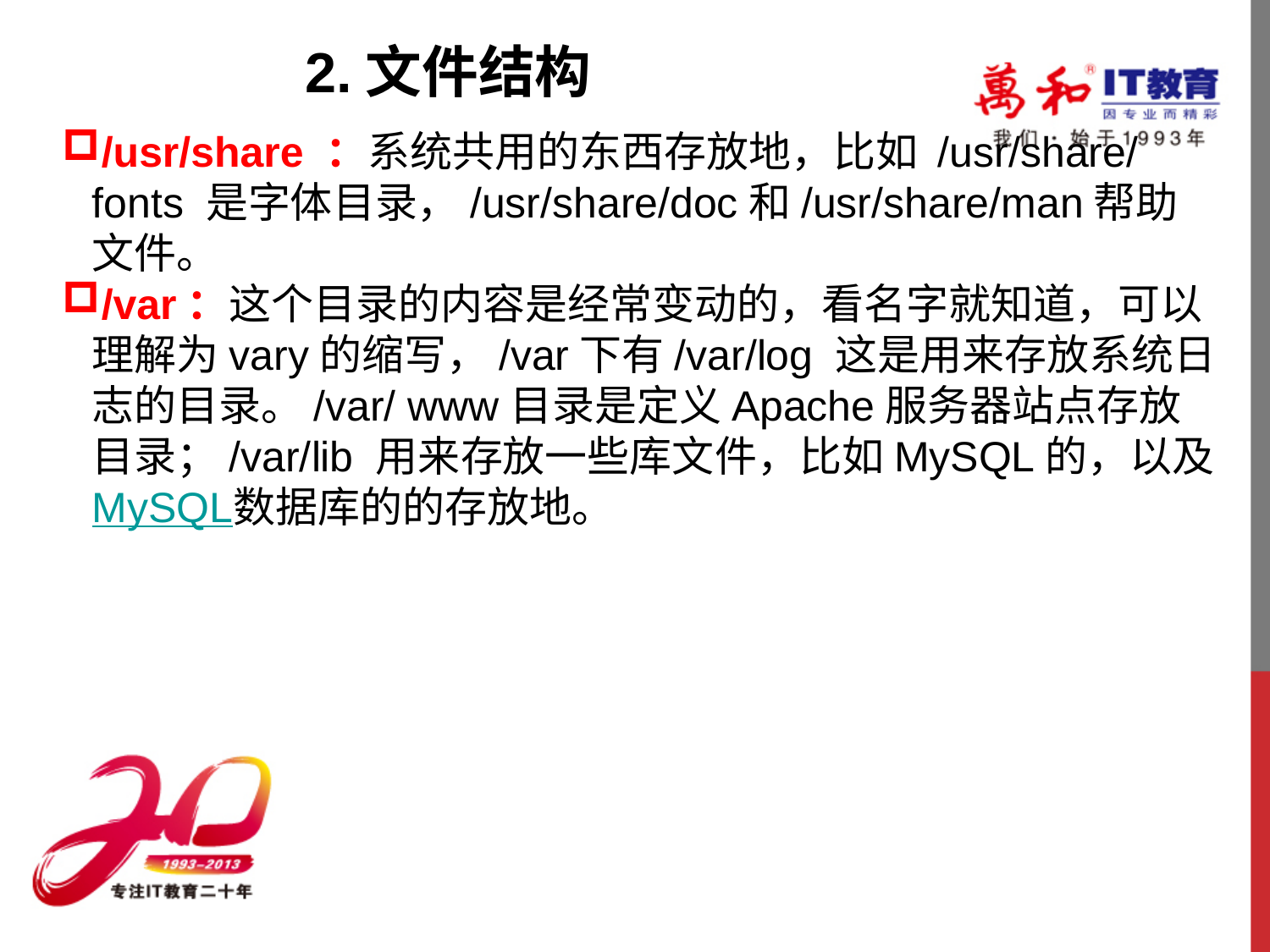

2.文件结构
/usr/share ：系统共用的东西存放地，比如 /usr/share/fonts 是字体目录，/usr/share/doc和/usr/share/man帮助文件。
/var：这个目录的内容是经常变动的，看名字就知道，可以理解为vary的缩写，/var下有/var/log 这是用来存放系统日志的目录。/var/ www目录是定义Apache服务器站点存放目录；/var/lib 用来存放一些库文件，比如MySQL的，以及MySQL数据库的的存放地。